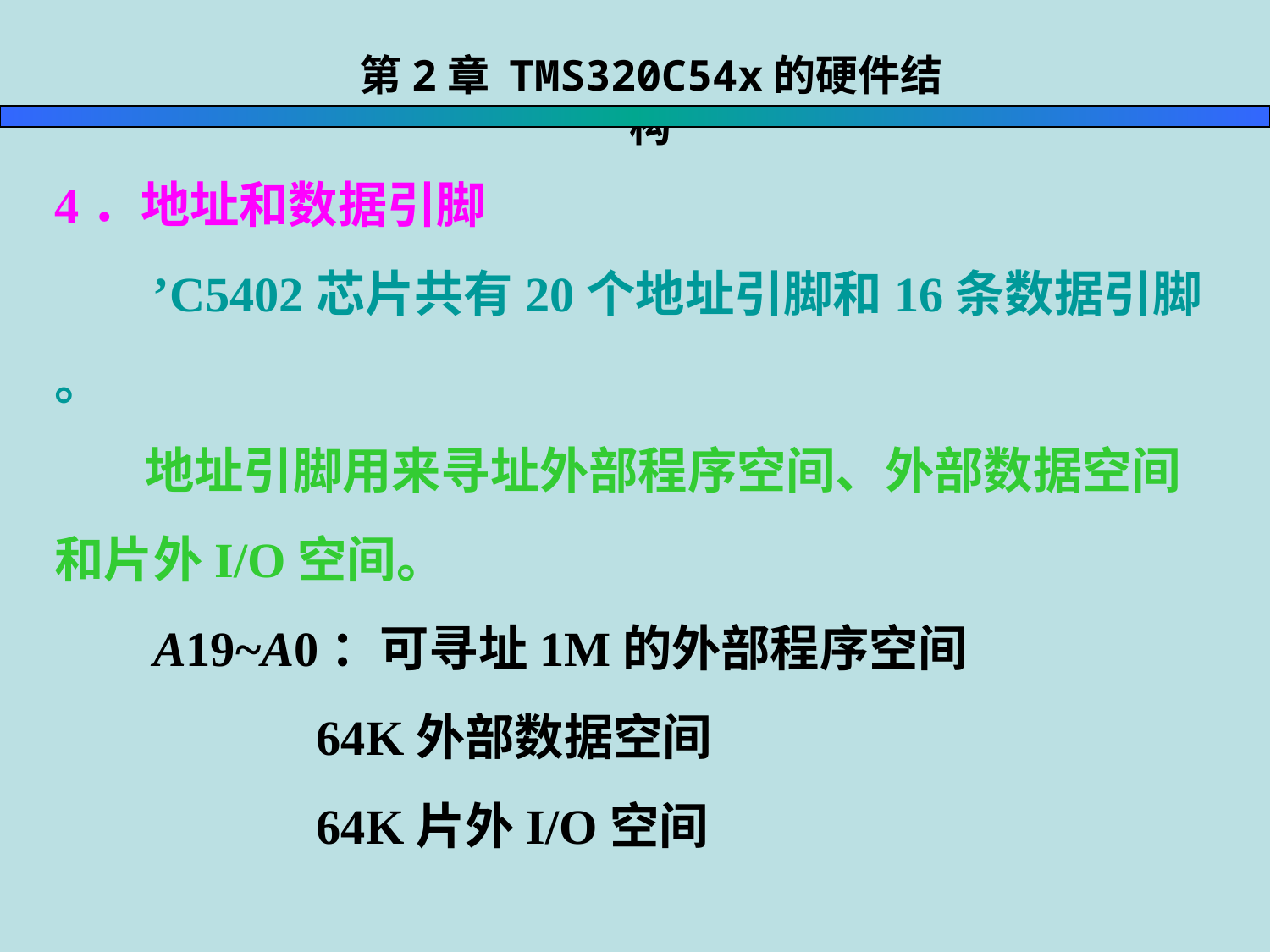

第2章 TMS320C54x的硬件结构

4．地址和数据引脚
        ’C5402芯片共有20个地址引脚和16条数据引脚 。
       地址引脚用来寻址外部程序空间、外部数据空间和片外I/O空间。
        A19~A0：可寻址1M的外部程序空间
                   64K外部数据空间
                   64K片外I/O空间
29